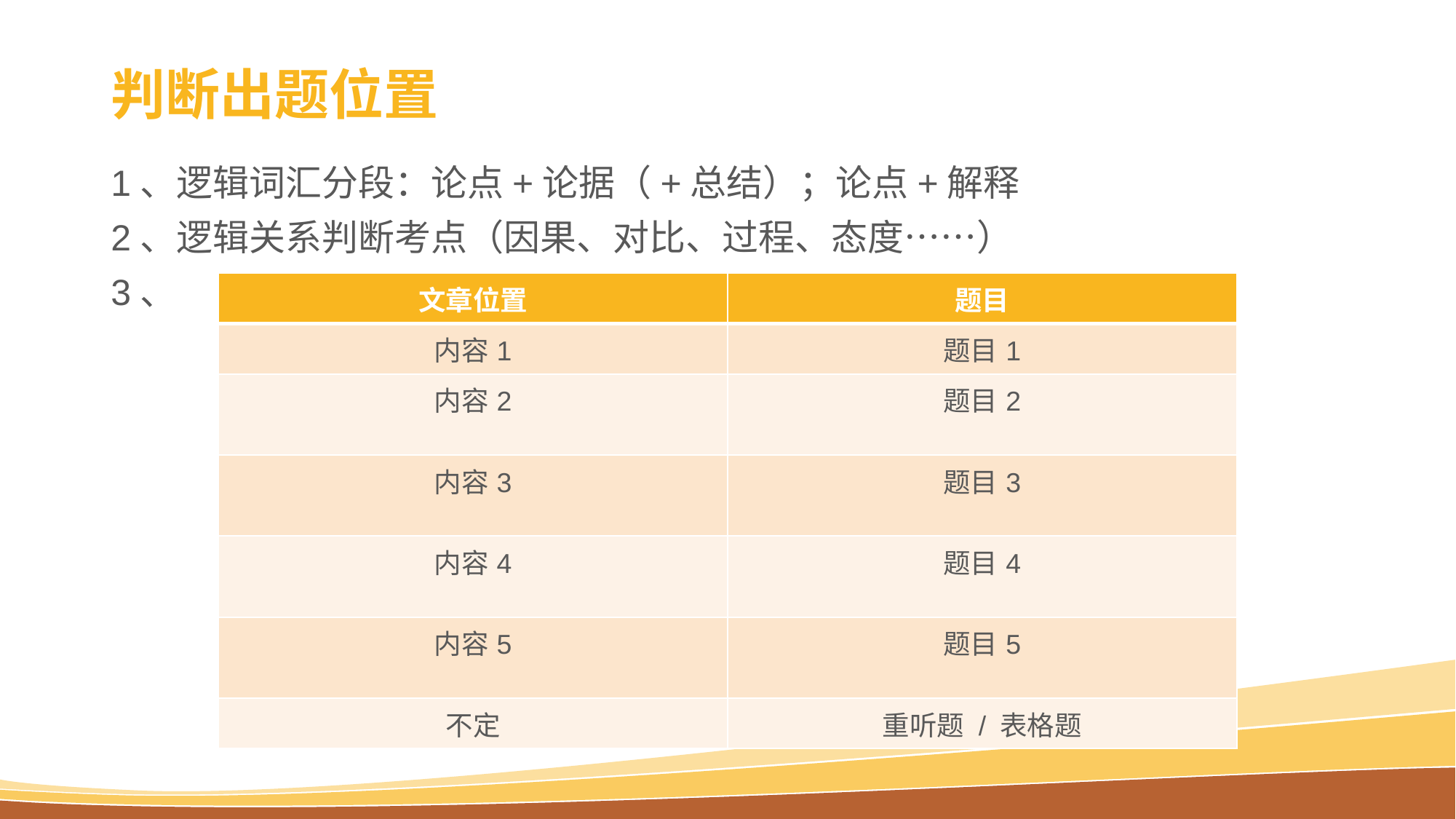

# 判断出题位置
1、逻辑词汇分段：论点+论据（+总结）；论点+解释
2、逻辑关系判断考点（因果、对比、过程、态度……）
3、
| 文章位置 | 题目 |
| --- | --- |
| 内容1 | 题目1 |
| 内容2 | 题目2 |
| 内容3 | 题目3 |
| 内容4 | 题目4 |
| 内容5 | 题目5 |
| 不定 | 重听题 / 表格题 |